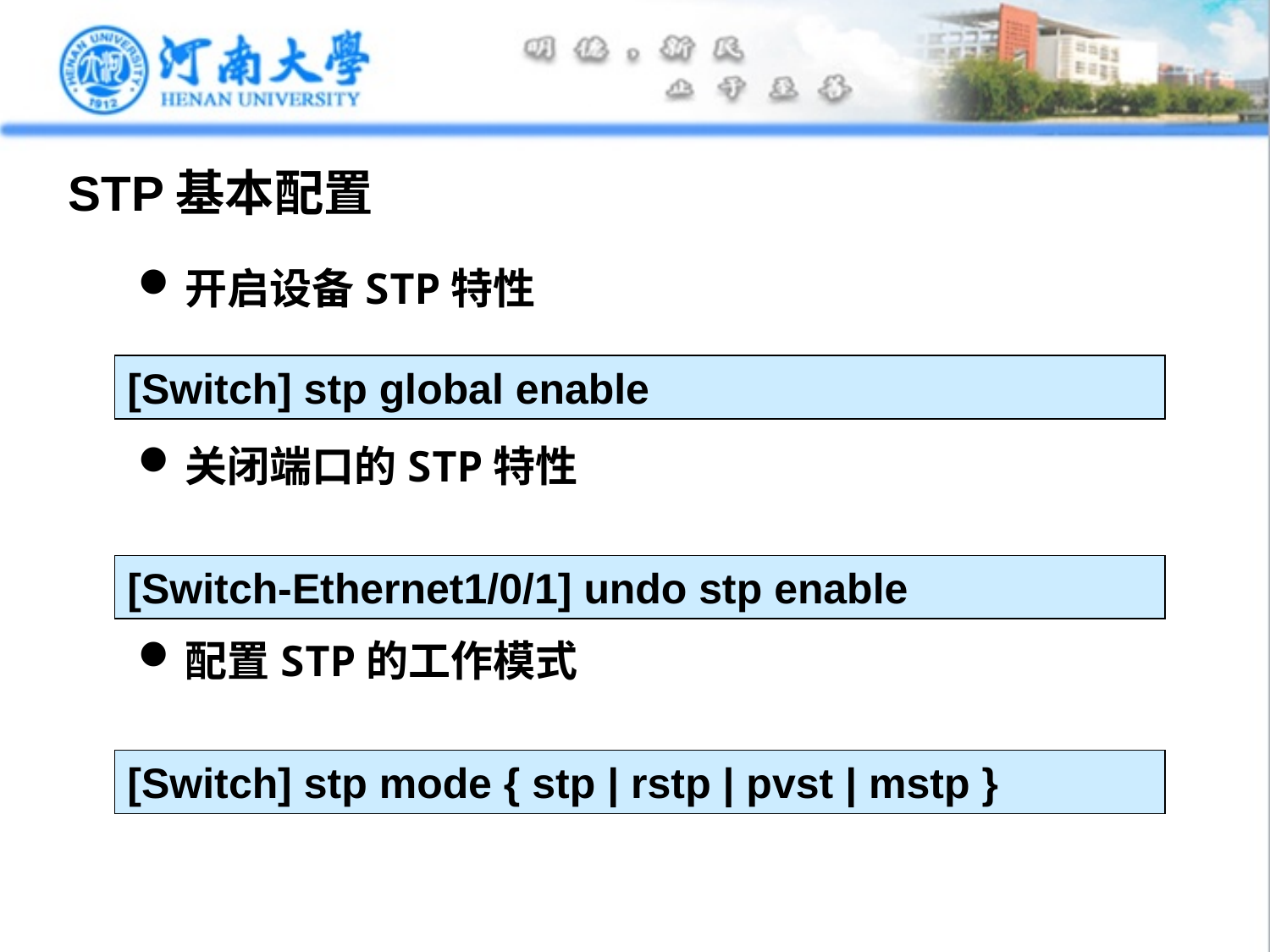

# STP基本配置
开启设备STP特性

关闭端口的STP特性

配置STP的工作模式

[Switch] stp global enable
[Switch-Ethernet1/0/1] undo stp enable
[Switch] stp mode { stp | rstp | pvst | mstp }